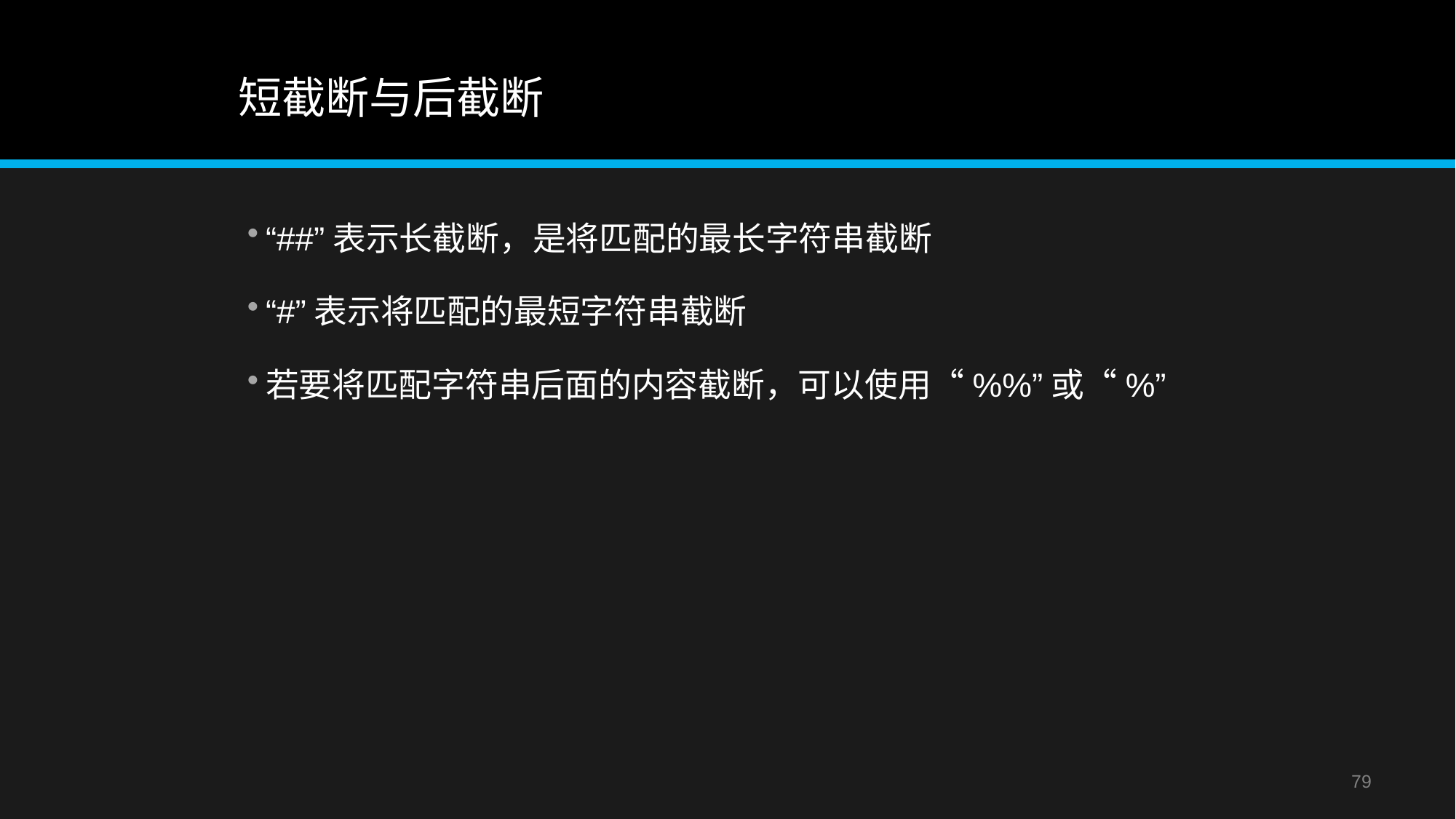

# 短截断与后截断
“##”表示长截断，是将匹配的最长字符串截断
“#”表示将匹配的最短字符串截断
若要将匹配字符串后面的内容截断，可以使用“%%”或“%”
79